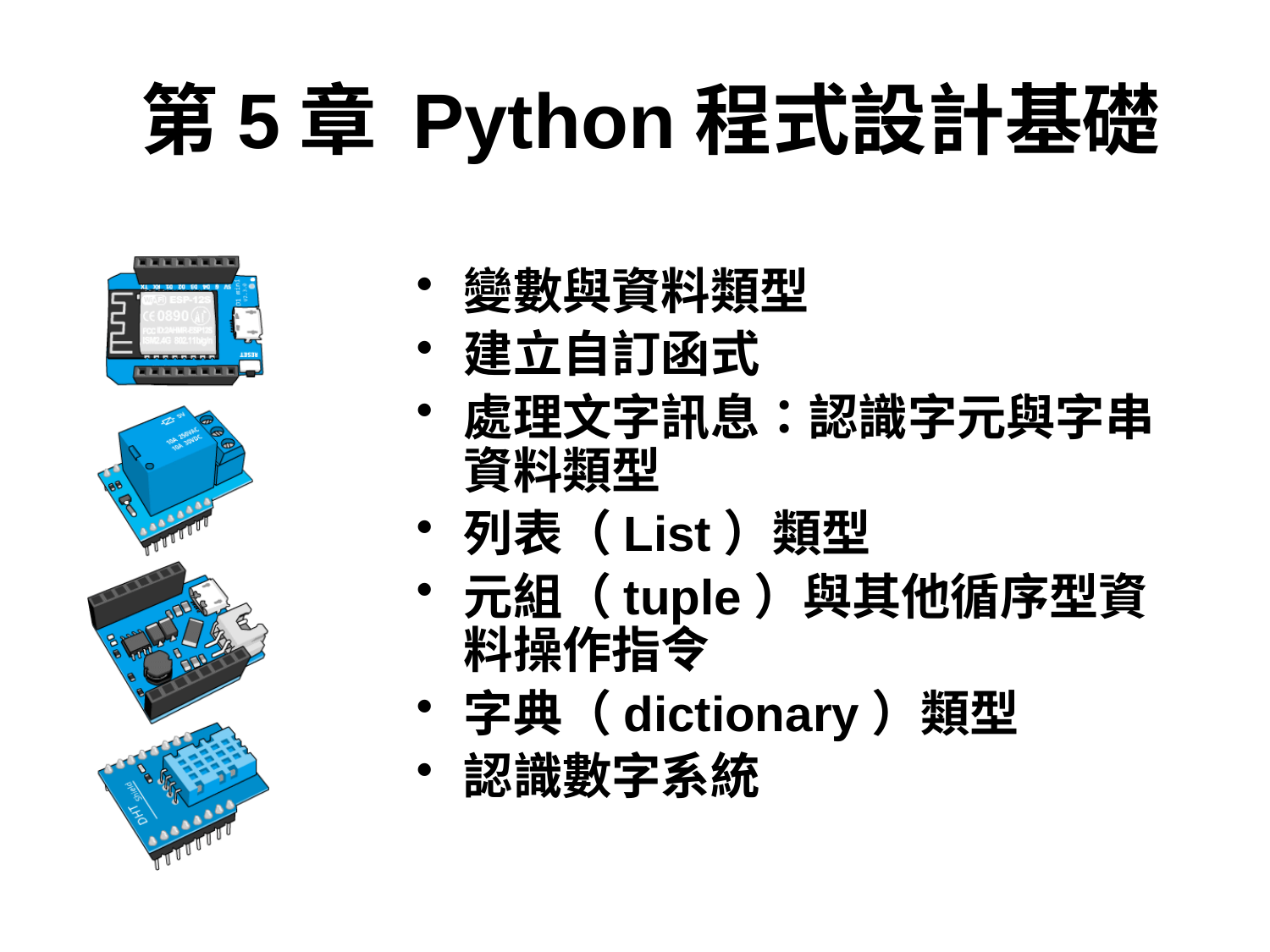

# 第5章 Python程式設計基礎
變數與資料類型
建立自訂函式
處理文字訊息：認識字元與字串資料類型
列表（List）類型
元組（tuple）與其他循序型資料操作指令
字典（dictionary）類型
認識數字系統